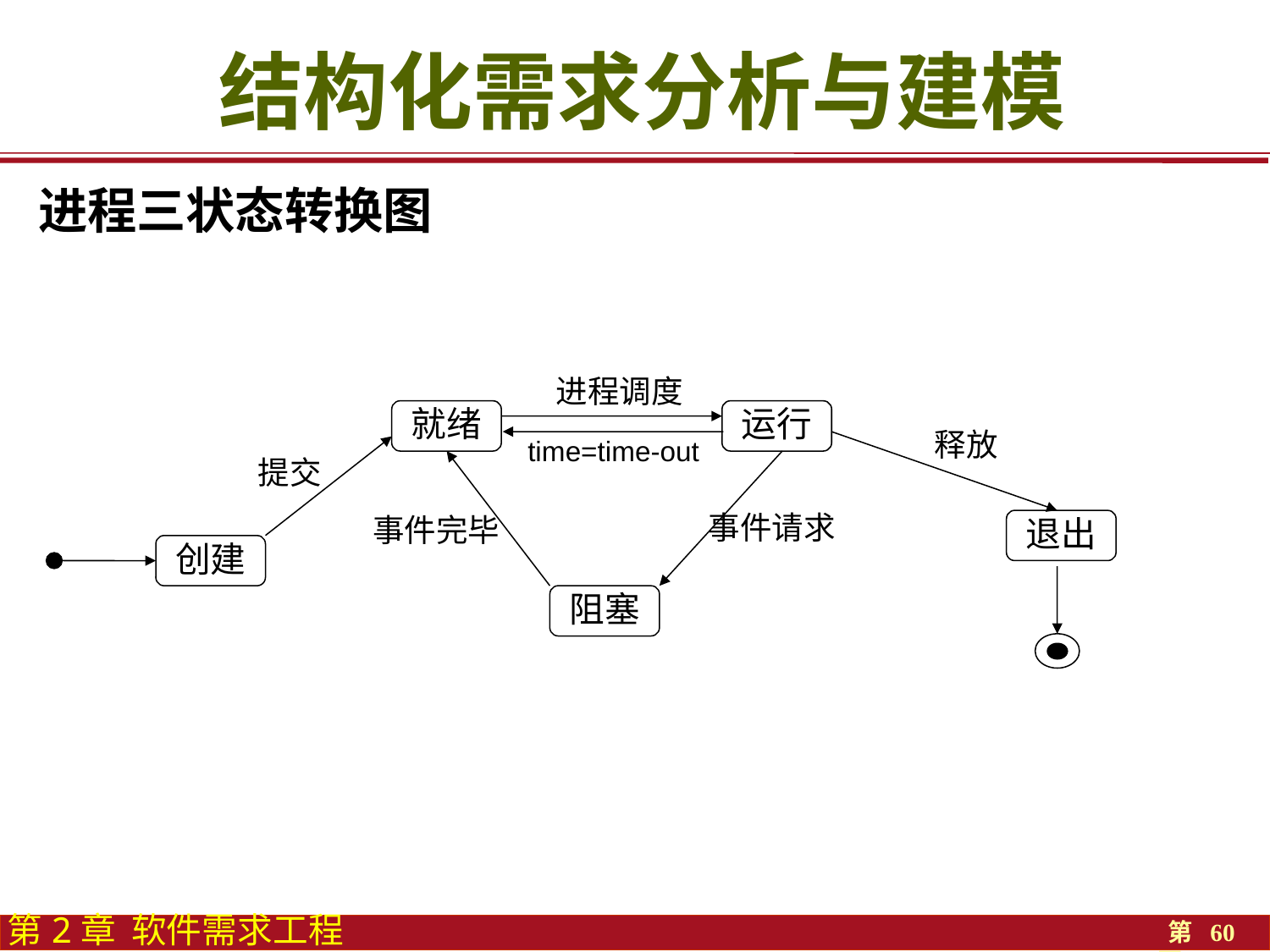

结构化需求分析与建模
进程三状态转换图
进程调度
就绪
运行

释放
time=time-out

提交

事件请求
事件完毕
退出
创建

阻塞